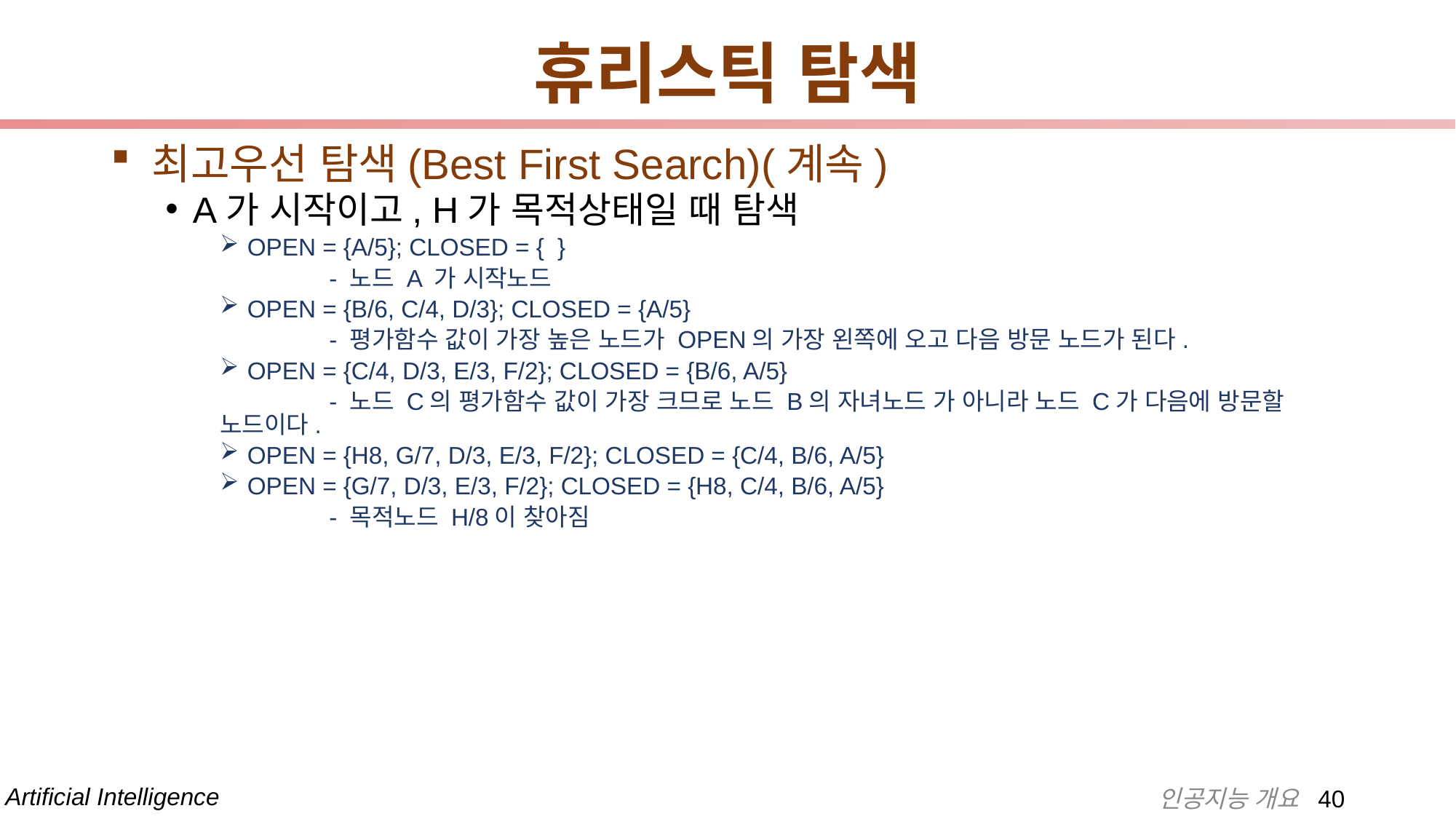

# 휴리스틱 탐색
최고우선 탐색(Best First Search)(계속)
A가 시작이고, H가 목적상태일 때 탐색
OPEN = {A/5}; CLOSED = {  }
	- 노드 A 가 시작노드
OPEN = {B/6, C/4, D/3}; CLOSED = {A/5}
	- 평가함수 값이 가장 높은 노드가 OPEN의 가장 왼쪽에 오고 다음 방문 노드가 된다.
OPEN = {C/4, D/3, E/3, F/2}; CLOSED = {B/6, A/5}
	- 노드 C의 평가함수 값이 가장 크므로 노드 B의 자녀노드 가 아니라 노드 C가 다음에 방문할 노드이다.
OPEN = {H8, G/7, D/3, E/3, F/2}; CLOSED = {C/4, B/6, A/5}
OPEN = {G/7, D/3, E/3, F/2}; CLOSED = {H8, C/4, B/6, A/5}
	- 목적노드 H/8이 찾아짐